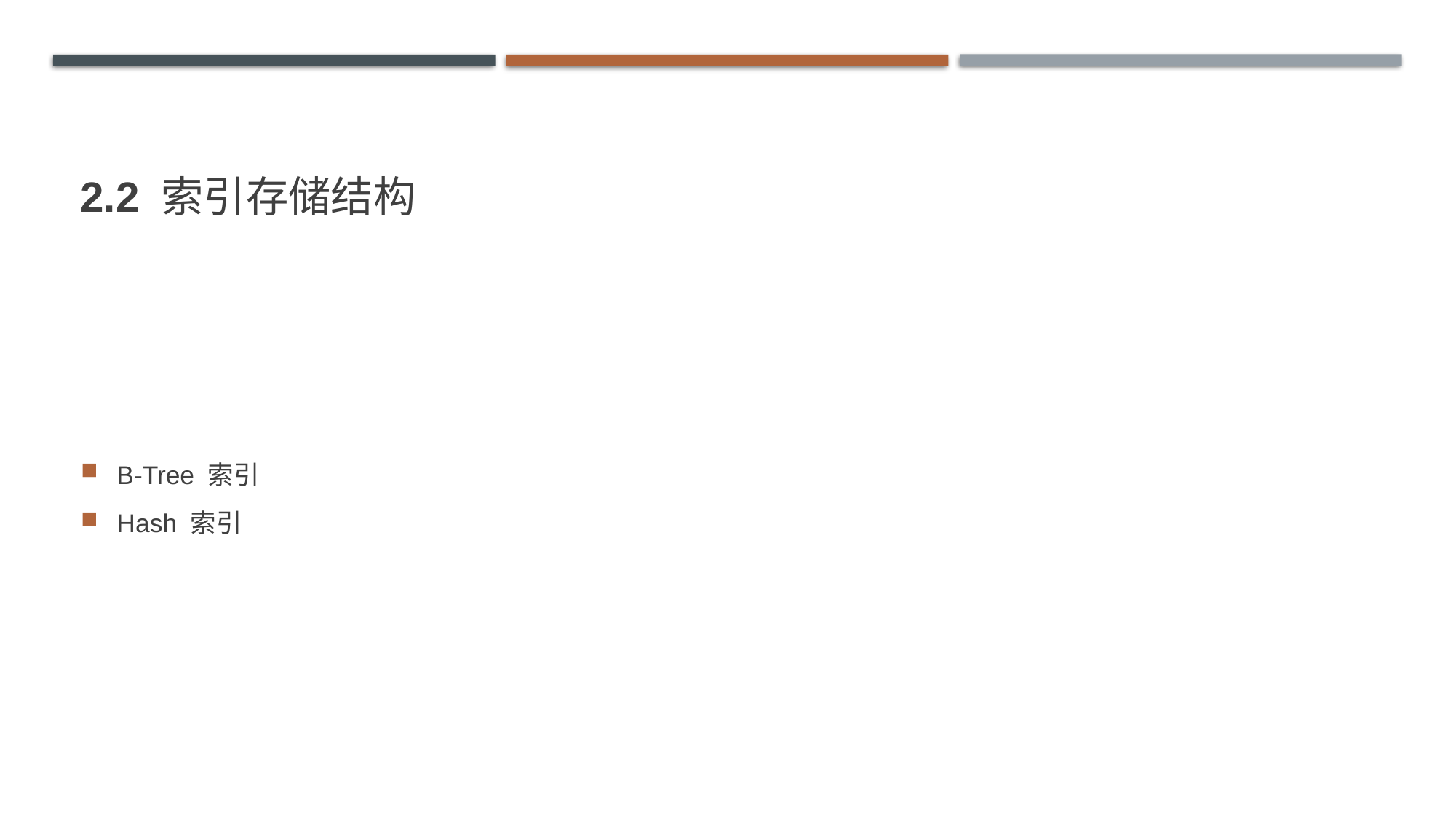

# 2.2 索引存储结构
B-Tree 索引
Hash 索引